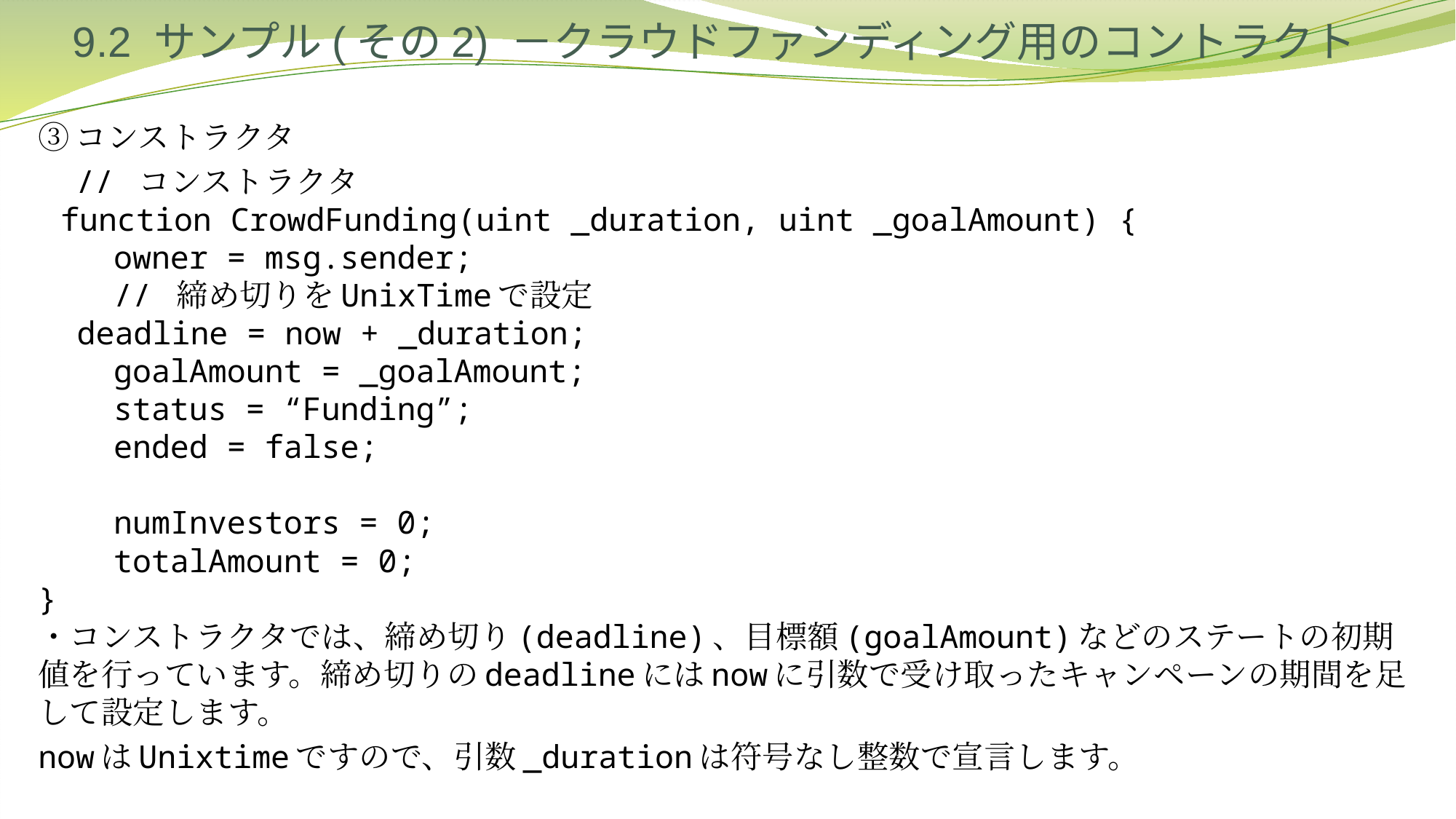

# 9.2 サンプル(その2) －クラウドファンディング用のコントラクト

③コンストラクタ
  // コンストラクタ
  function CrowdFunding(uint _duration, uint _goalAmount) {
    owner = msg.sender;
    // 締め切りをUnixTimeで設定
    deadline = now + _duration;
    goalAmount = _goalAmount;
    status = “Funding”;
    ended = false;
    numInvestors = 0;
    totalAmount = 0;
}
・コンストラクタでは、締め切り(deadline)、目標額(goalAmount)などのステートの初期値を行っています。締め切りのdeadlineにはnowに引数で受け取ったキャンペーンの期間を足して設定します。
nowはUnixtimeですので、引数_durationは符号なし整数で宣言します。